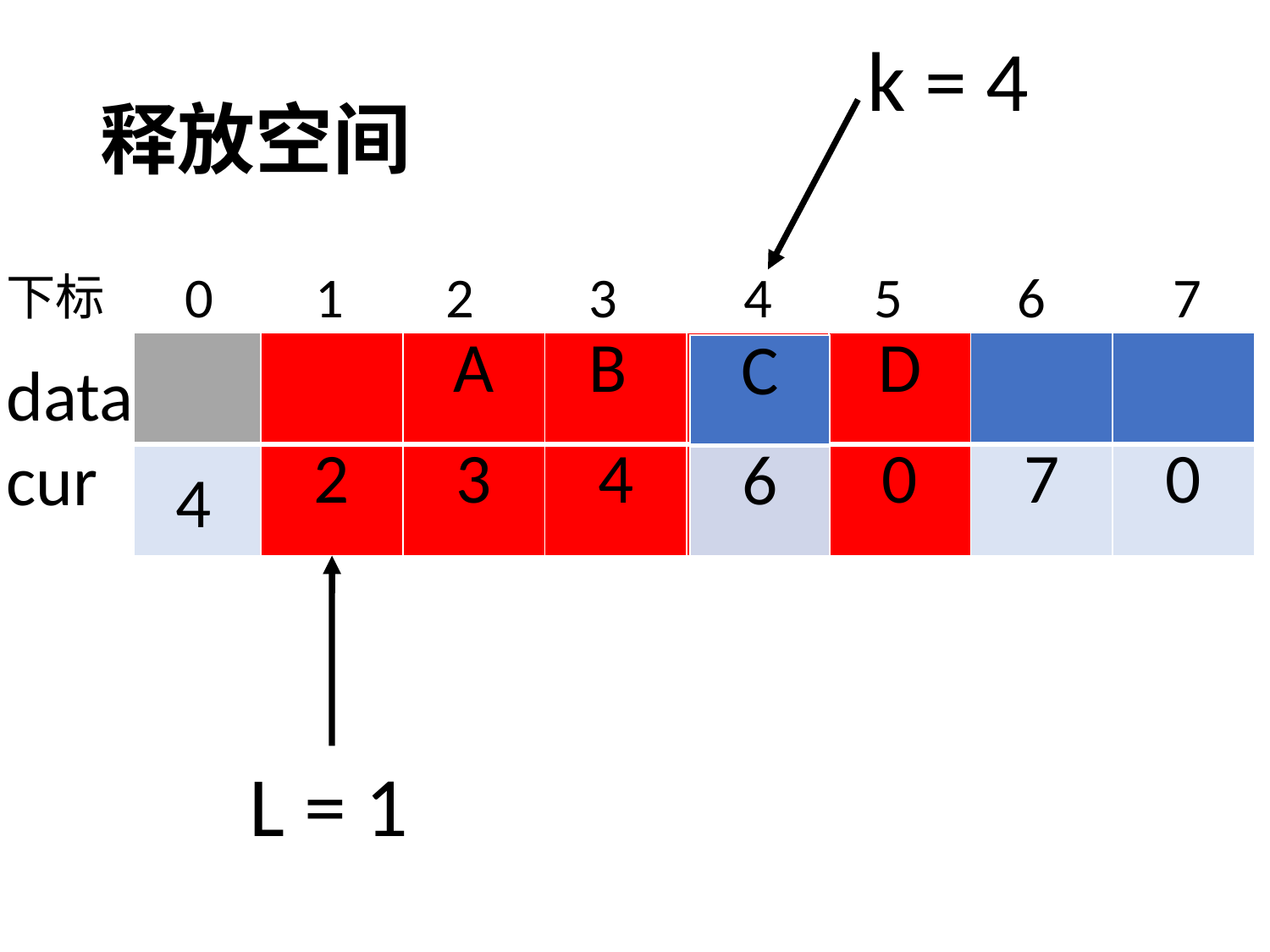

k = 4
# 释放空间
0        1        2         3          4        5         6          7
下标

data
cur
|  |  | A | B | C | D |  |  |
| --- | --- | --- | --- | --- | --- | --- | --- |
| 6 | 2 | 3 | 4 | 5 | 0 | 7 | 0 |
| C |
| --- |
| 6 |
4
L = 1